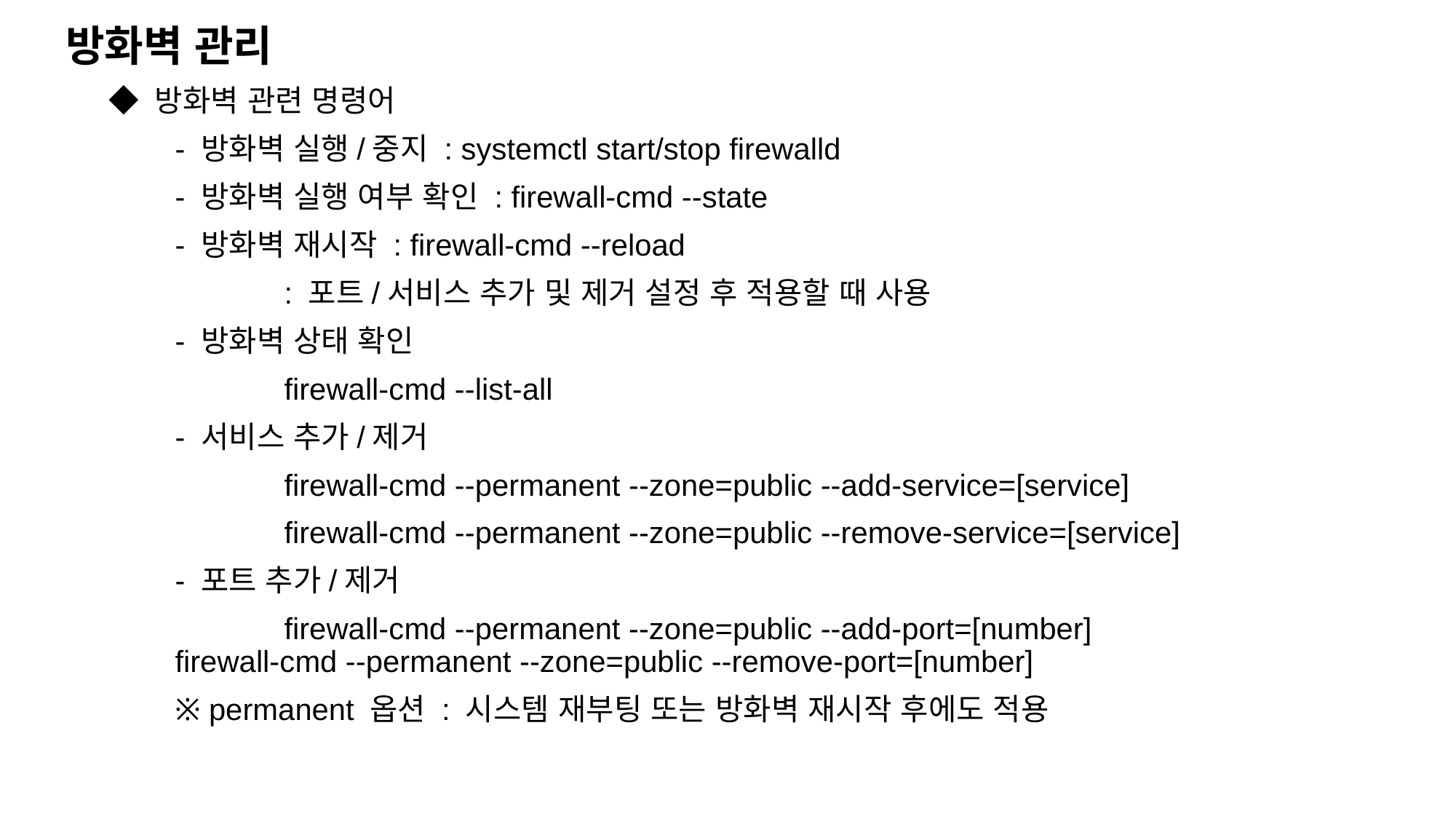

방화벽 관리
     ◆ 방화벽 관련 명령어
	- 방화벽 실행/중지 : systemctl start/stop firewalld
	- 방화벽 실행 여부 확인 : firewall-cmd --state
	- 방화벽 재시작 : firewall-cmd --reload
		: 포트/서비스 추가 및 제거 설정 후 적용할 때 사용
	- 방화벽 상태 확인
		firewall-cmd --list-all
	- 서비스 추가/제거
		firewall-cmd --permanent --zone=public --add-service=[service]
		firewall-cmd --permanent --zone=public --remove-service=[service]
	- 포트 추가/제거
		firewall-cmd --permanent --zone=public --add-port=[number] 				firewall-cmd --permanent --zone=public --remove-port=[number]
	※ permanent 옵션 : 시스템 재부팅 또는 방화벽 재시작 후에도 적용